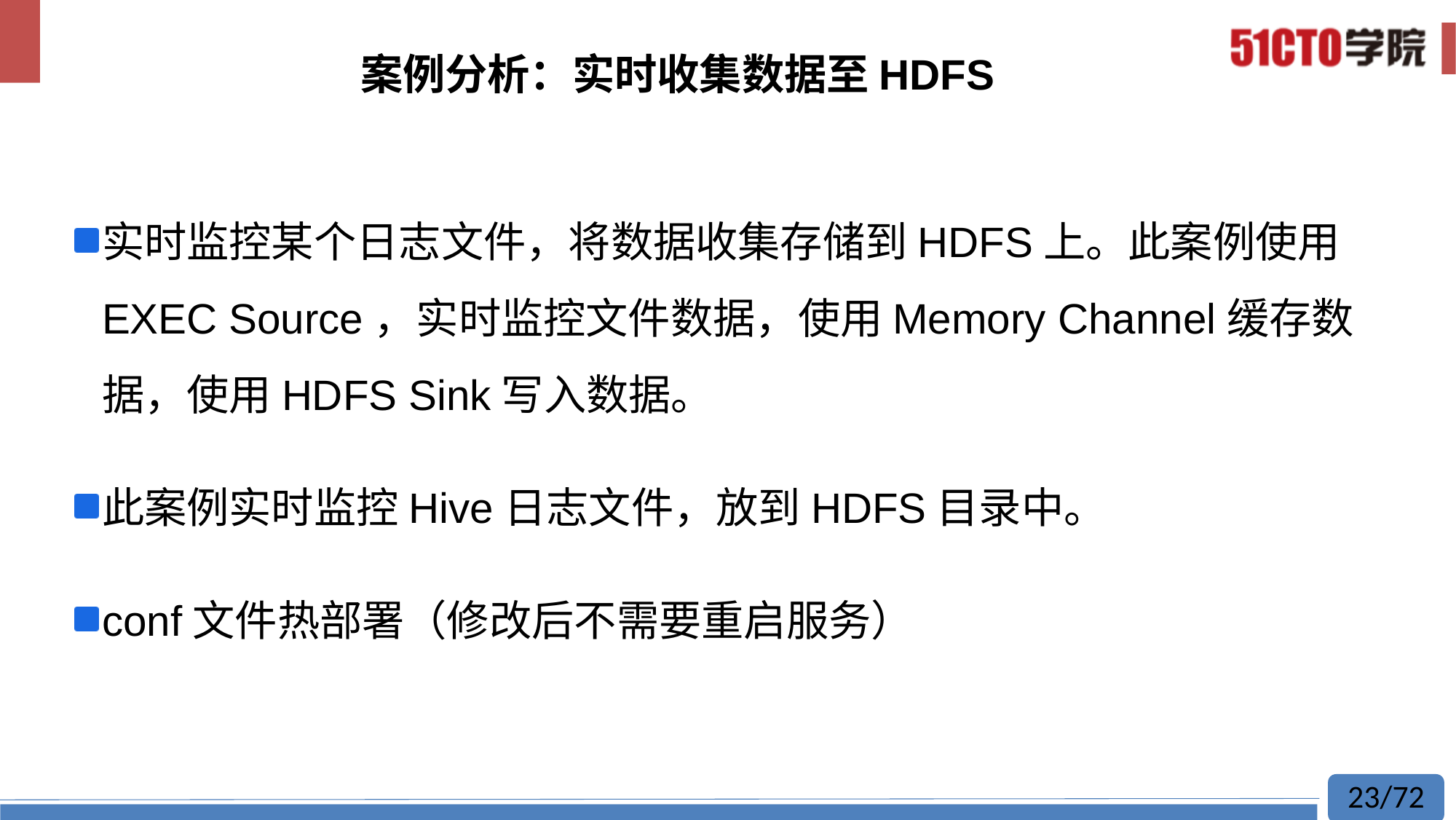

# 案例分析：实时收集数据至HDFS
实时监控某个日志文件，将数据收集存储到HDFS上。此案例使用EXEC Source，实时监控文件数据，使用Memory Channel缓存数据，使用HDFS Sink写入数据。
此案例实时监控Hive日志文件，放到HDFS目录中。
conf文件热部署（修改后不需要重启服务）